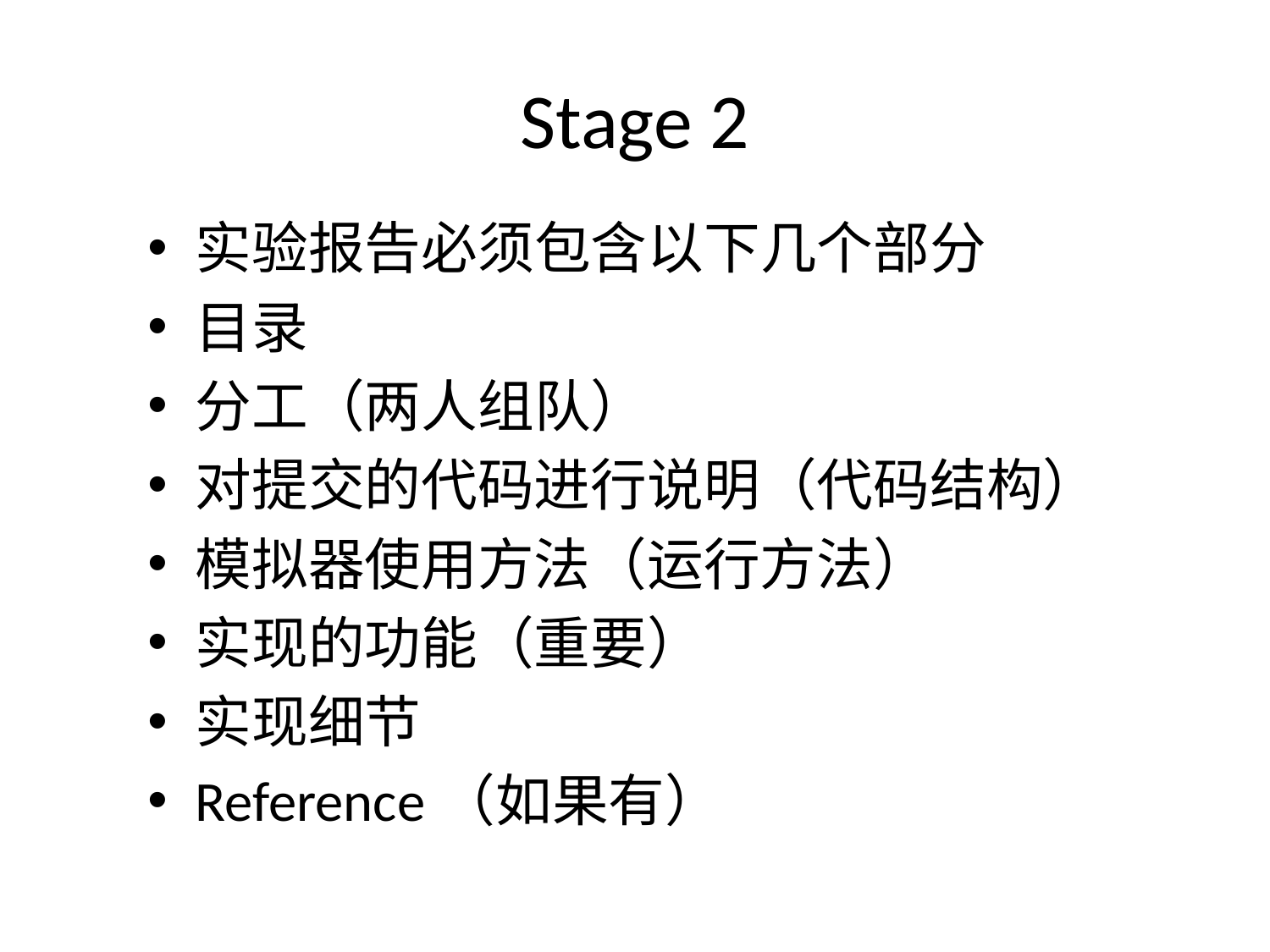

# Stage 2
实验报告必须包含以下几个部分
目录
分工（两人组队）
对提交的代码进行说明（代码结构）
模拟器使用方法（运行方法）
实现的功能（重要）
实现细节
Reference（如果有）